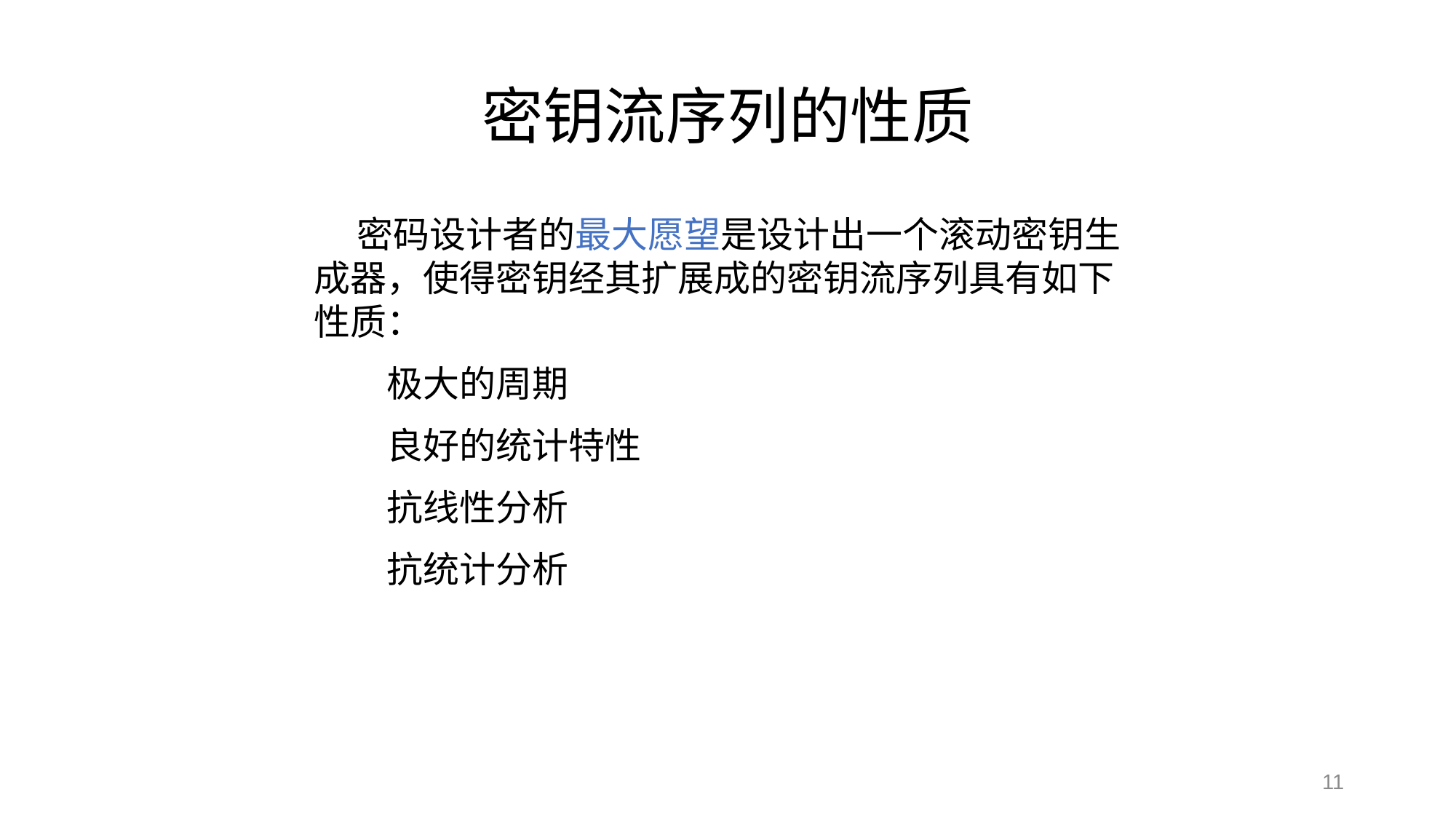

密钥流序列的性质
    密码设计者的最大愿望是设计出一个滚动密钥生成器，使得密钥经其扩展成的密钥流序列具有如下性质：
　　极大的周期
　　良好的统计特性
　　抗线性分析
　　抗统计分析
11